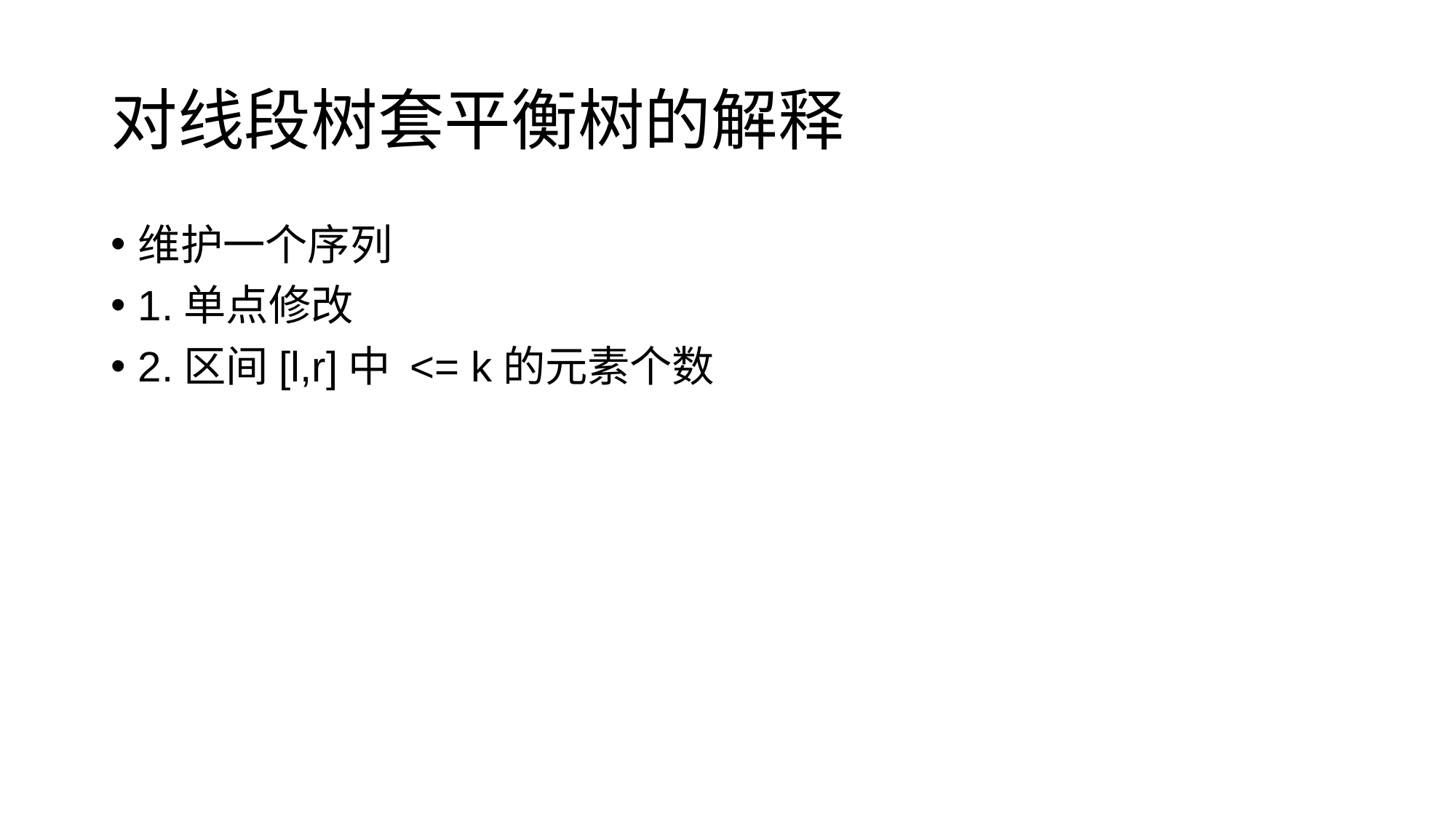

# 对线段树套平衡树的解释
维护一个序列
1.单点修改
2.区间[l,r]中 <= k的元素个数